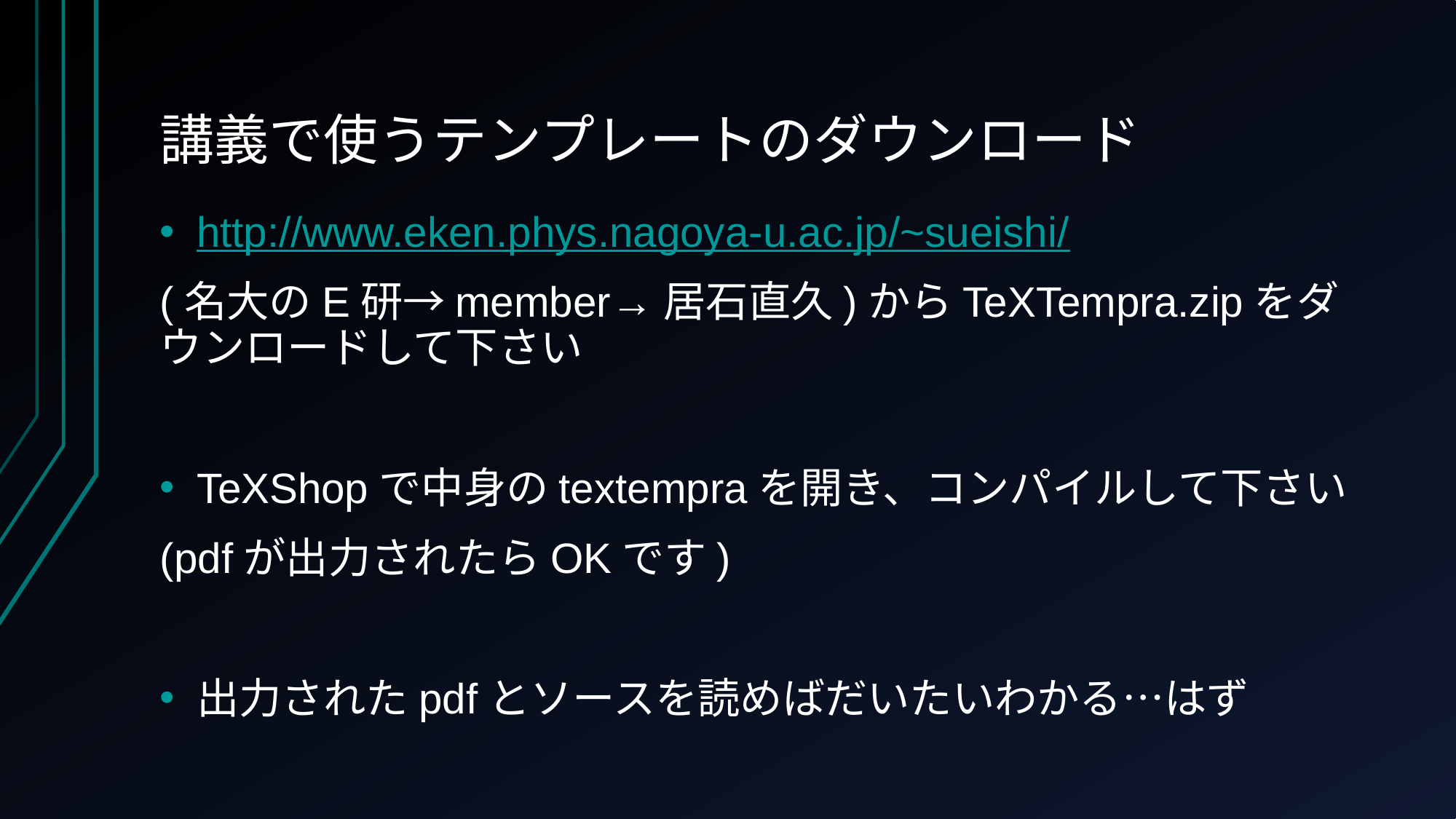

# 講義で使うテンプレートのダウンロード
http://www.eken.phys.nagoya-u.ac.jp/~sueishi/
(名大のE研→member→居石直久)からTeXTempra.zipをダウンロードして下さい

TeXShopで中身のtextempraを開き、コンパイルして下さい
(pdfが出力されたらOKです)

出力されたpdfとソースを読めばだいたいわかる…はず